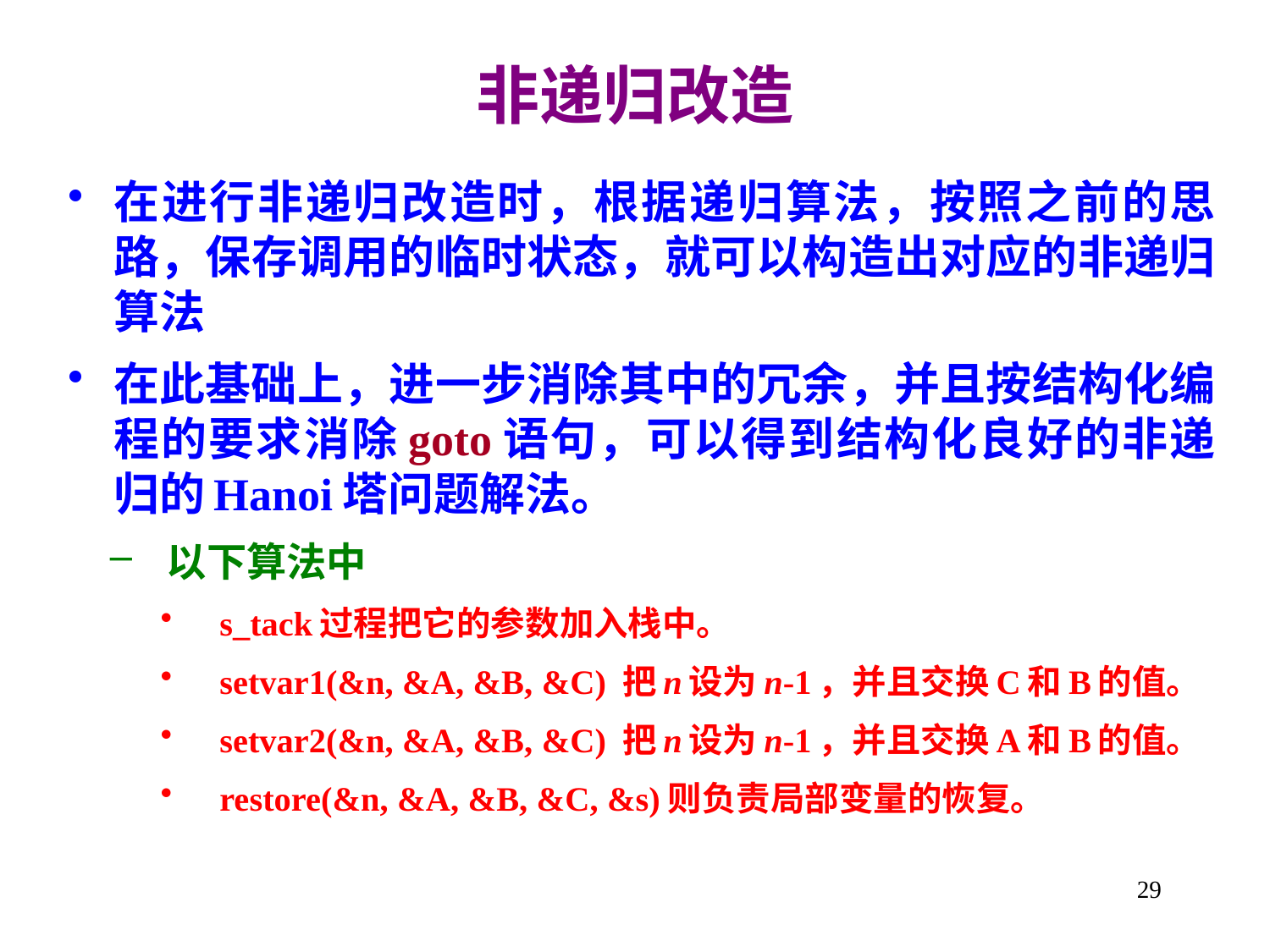

非递归改造
在进行非递归改造时，根据递归算法，按照之前的思路，保存调用的临时状态，就可以构造出对应的非递归算法
在此基础上，进一步消除其中的冗余，并且按结构化编程的要求消除goto语句，可以得到结构化良好的非递归的Hanoi塔问题解法。
以下算法中
s_tack过程把它的参数加入栈中。
setvar1(&n, &A, &B, &C) 把n设为n-1，并且交换C和B的值。
setvar2(&n, &A, &B, &C) 把n设为n-1，并且交换A和B的值。
restore(&n, &A, &B, &C, &s)则负责局部变量的恢复。
29